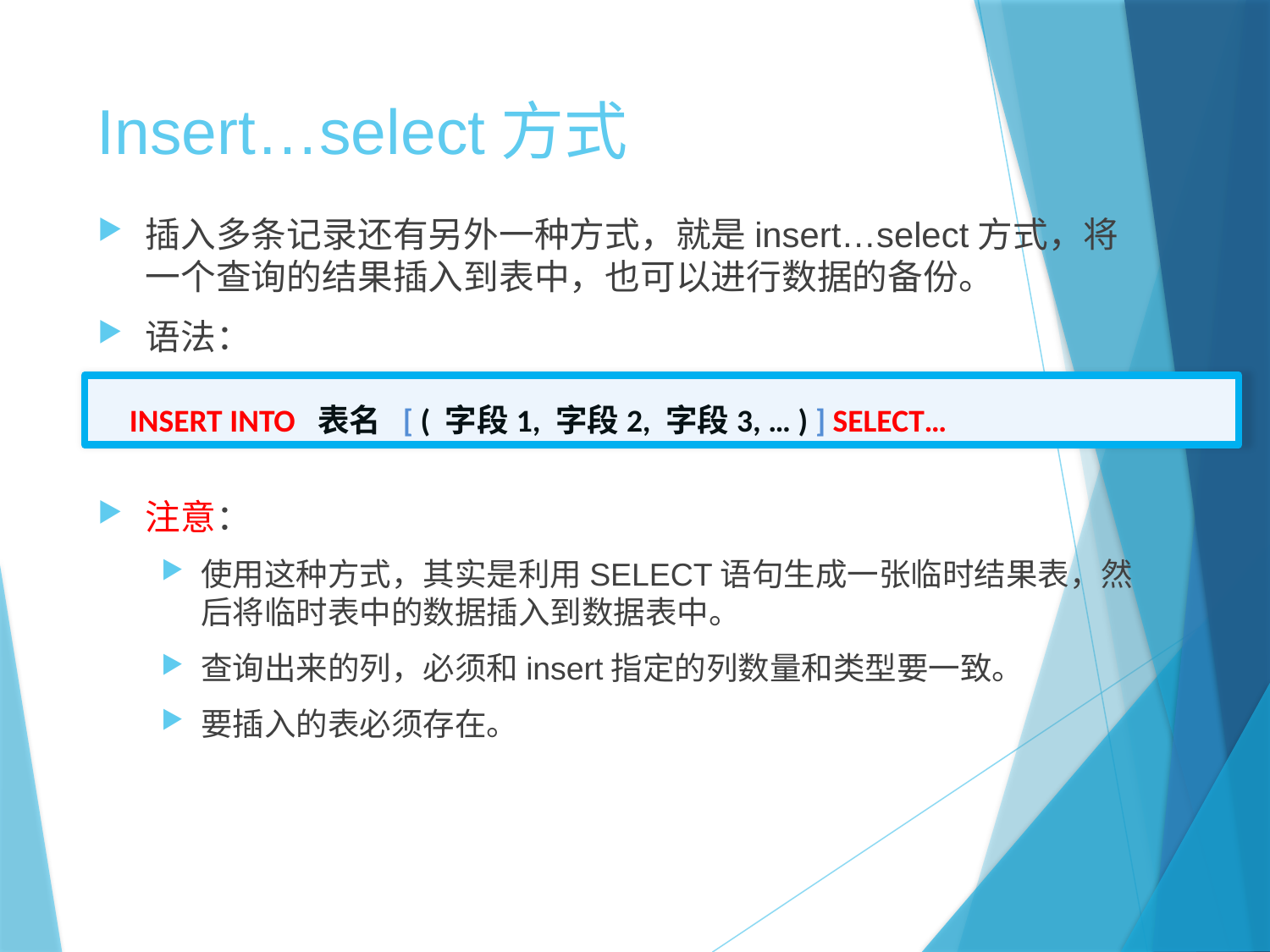

# Insert…select方式
插入多条记录还有另外一种方式，就是insert…select方式，将一个查询的结果插入到表中，也可以进行数据的备份。
语法：

注意：
使用这种方式，其实是利用SELECT语句生成一张临时结果表，然后将临时表中的数据插入到数据表中。
查询出来的列，必须和insert指定的列数量和类型要一致。
要插入的表必须存在。

INSERT INTO  表名  [ ( 字段1, 字段2, 字段3, … ) ] SELECT…